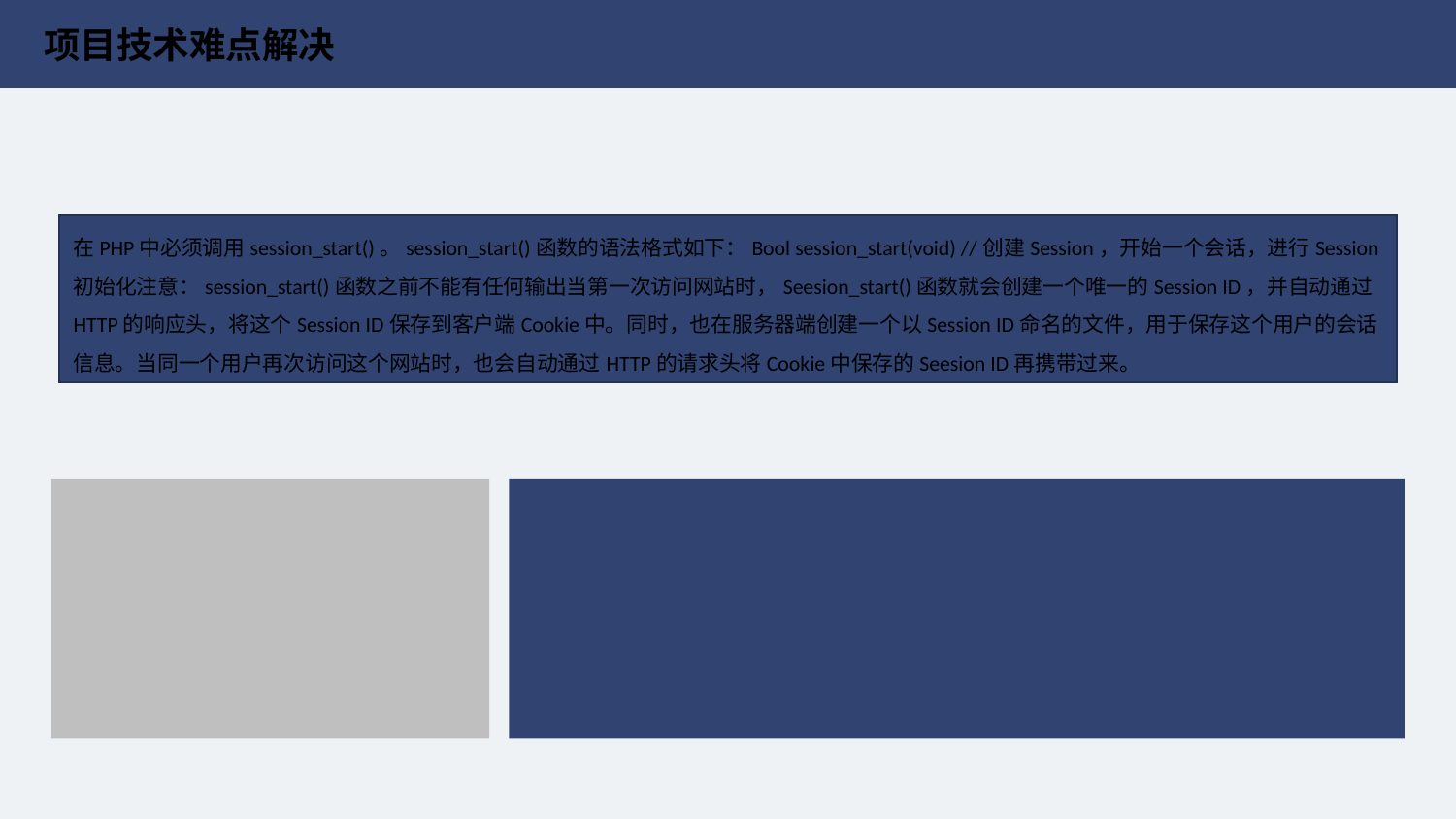

项目技术难点解决
在PHP中必须调用session_start()。session_start()函数的语法格式如下：Bool session_start(void) //创建Session，开始一个会话，进行Session初始化注意：session_start()函数之前不能有任何输出当第一次访问网站时，Seesion_start()函数就会创建一个唯一的Session ID，并自动通过HTTP的响应头，将这个Session ID保存到客户端Cookie中。同时，也在服务器端创建一个以Session ID命名的文件，用于保存这个用户的会话信息。当同一个用户再次访问这个网站时，也会自动通过HTTP的请求头将Cookie中保存的Seesion ID再携带过来。